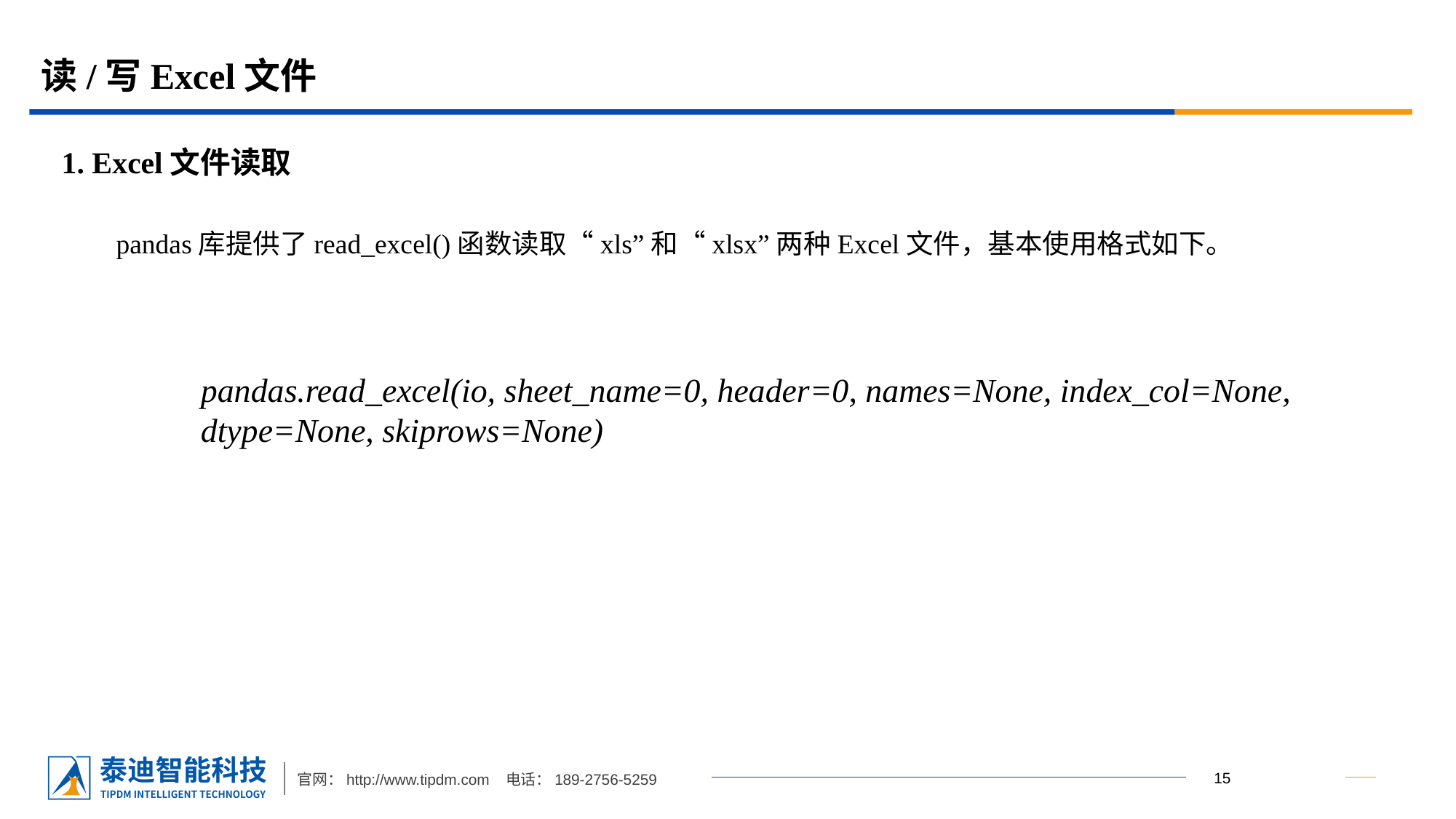

# 读/写Excel文件
1. Excel文件读取
pandas库提供了read_excel()函数读取“xls”和“xlsx”两种Excel文件，基本使用格式如下。

pandas.read_excel(io, sheet_name=0, header=0, names=None, index_col=None, dtype=None, skiprows=None)